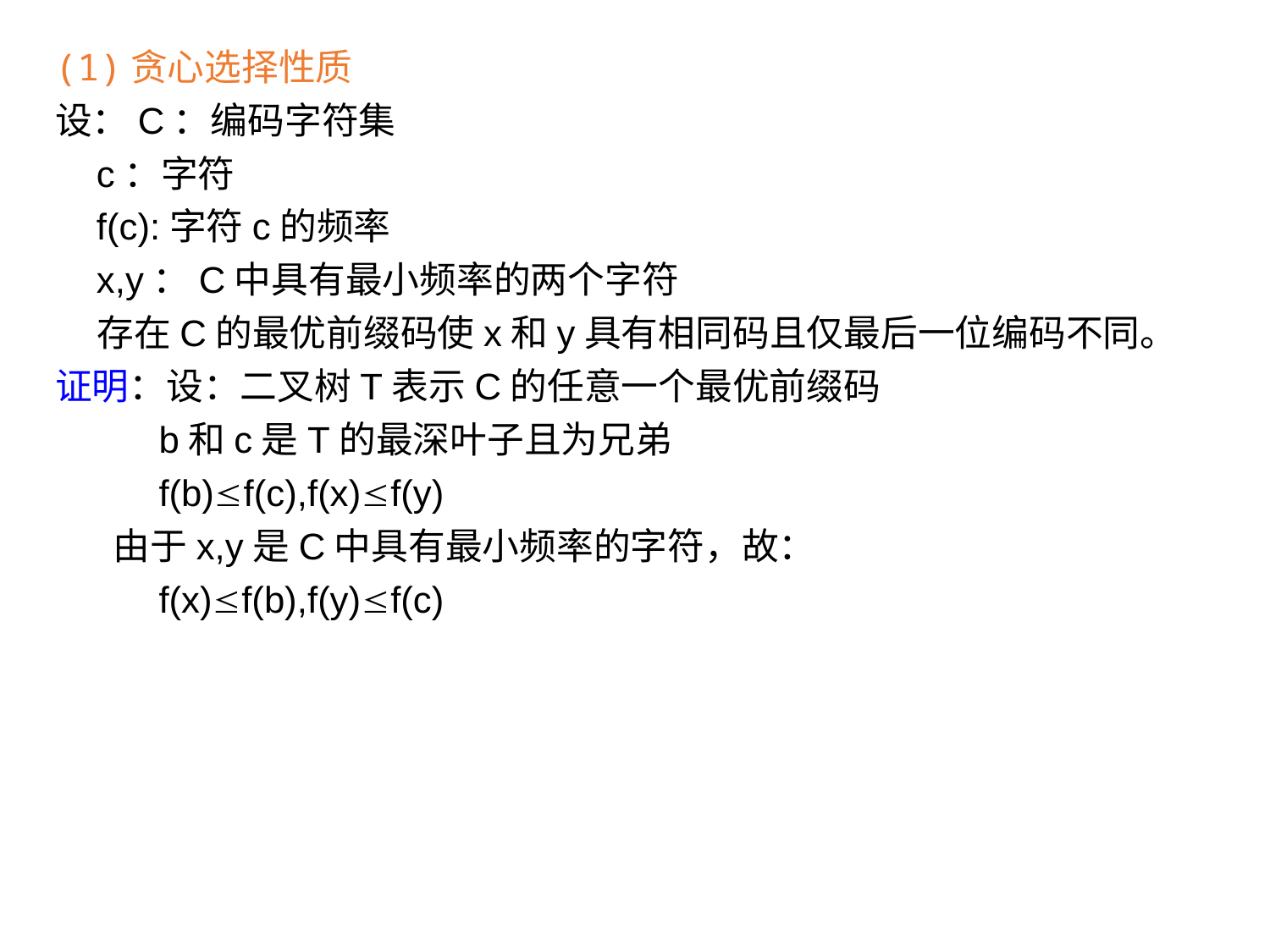

(1)贪心选择性质
设：C：编码字符集
    c：字符
    f(c):字符c的频率
    x,y：C中具有最小频率的两个字符
    存在C的最优前缀码使x和y具有相同码且仅最后一位编码不同。
证明：设：二叉树T表示C的任意一个最优前缀码
          b和c是T的最深叶子且为兄弟
          f(b)≤f(c),f(x)≤f(y)
      由于x,y是C中具有最小频率的字符，故：
          f(x)≤f(b),f(y)≤f(c)